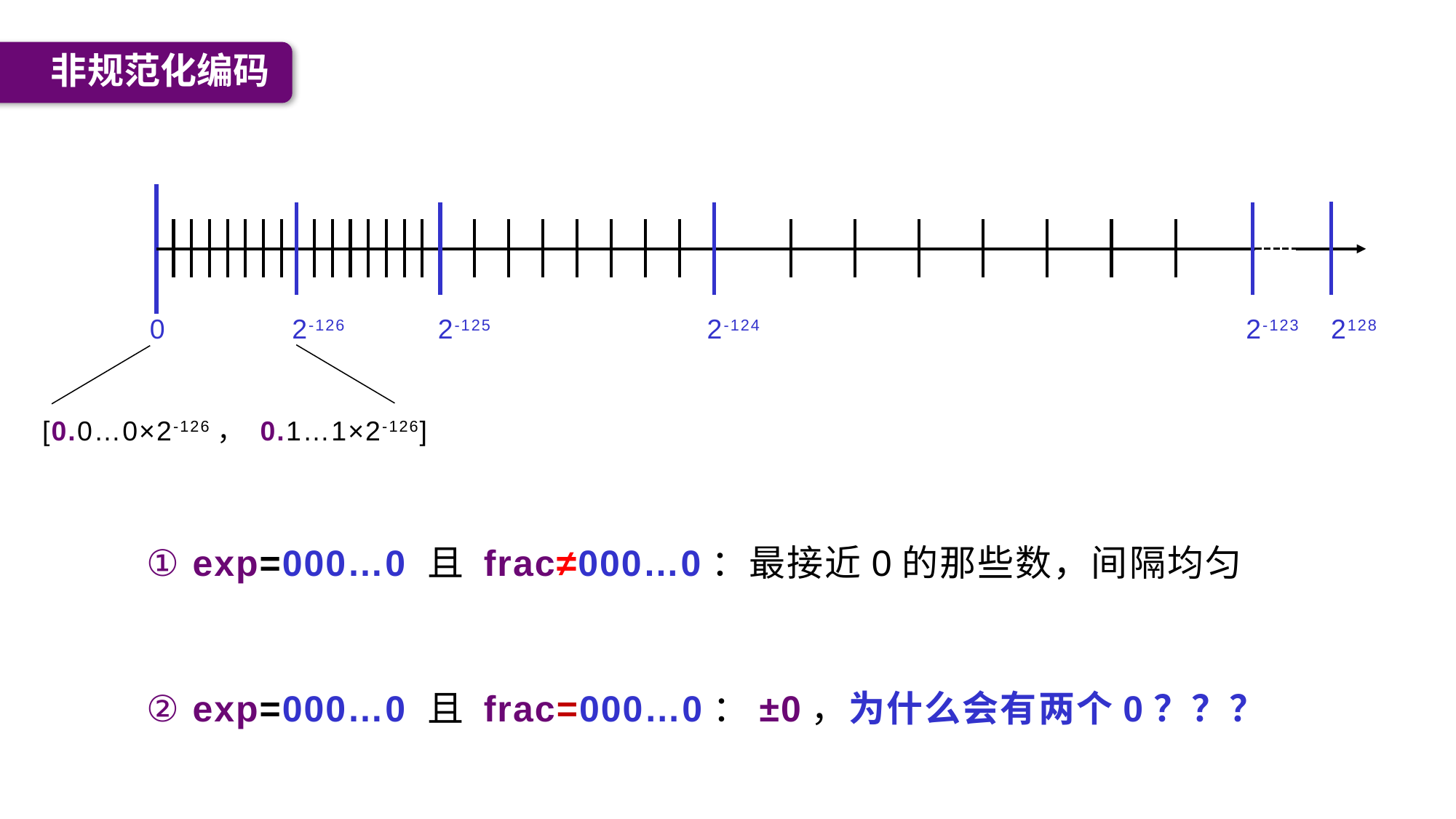

非规范化编码

0
2-126
2-125
2-124
2-123
2128
[0.0…0×2-126， 0.1…1×2-126]
① exp=000…0 且 frac≠000…0：最接近0的那些数，间隔均匀

② exp=000…0 且 frac=000…0：±0，为什么会有两个0？？？